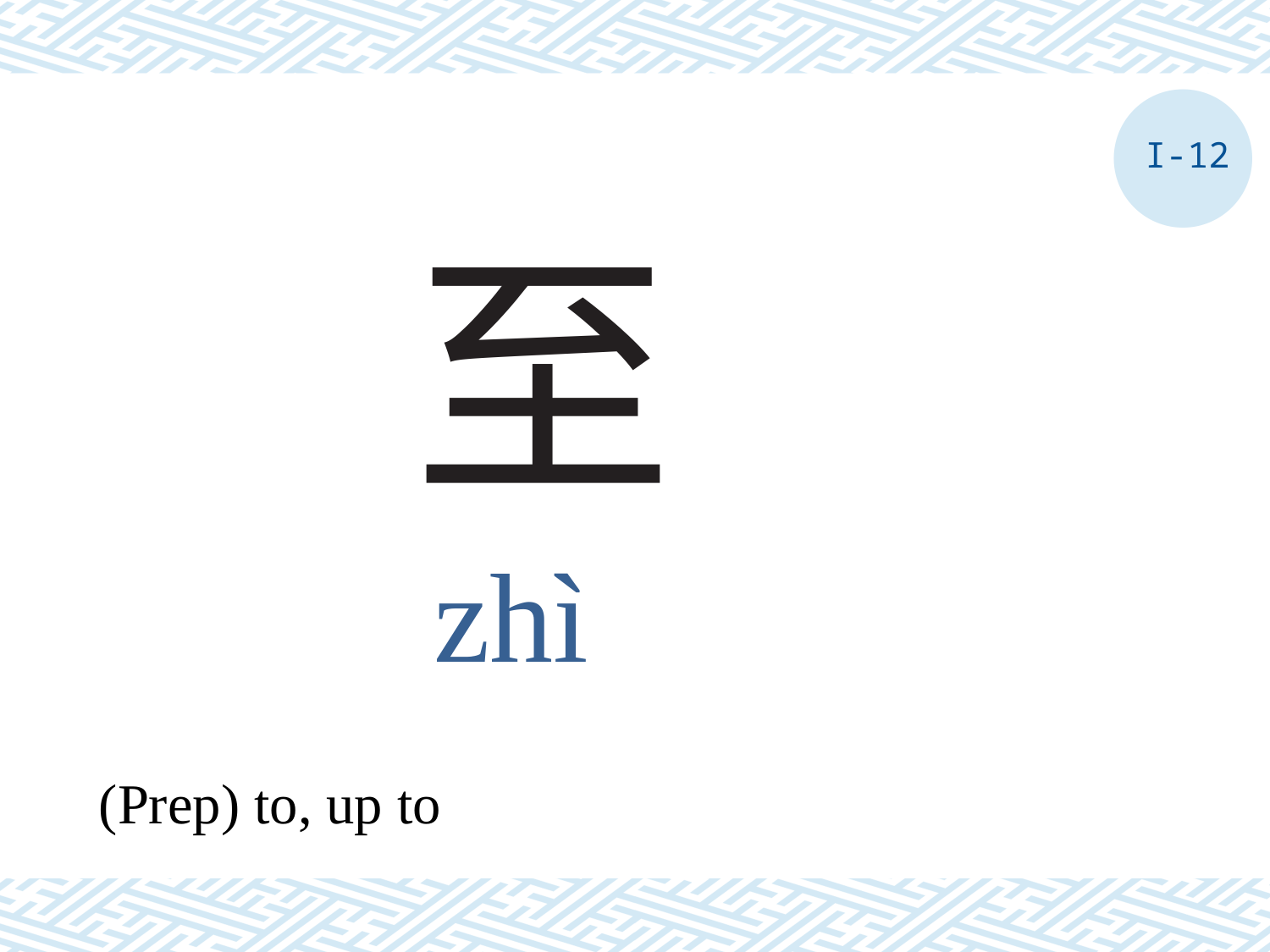

I-12

# 至
zhì
(Prep) to, up to